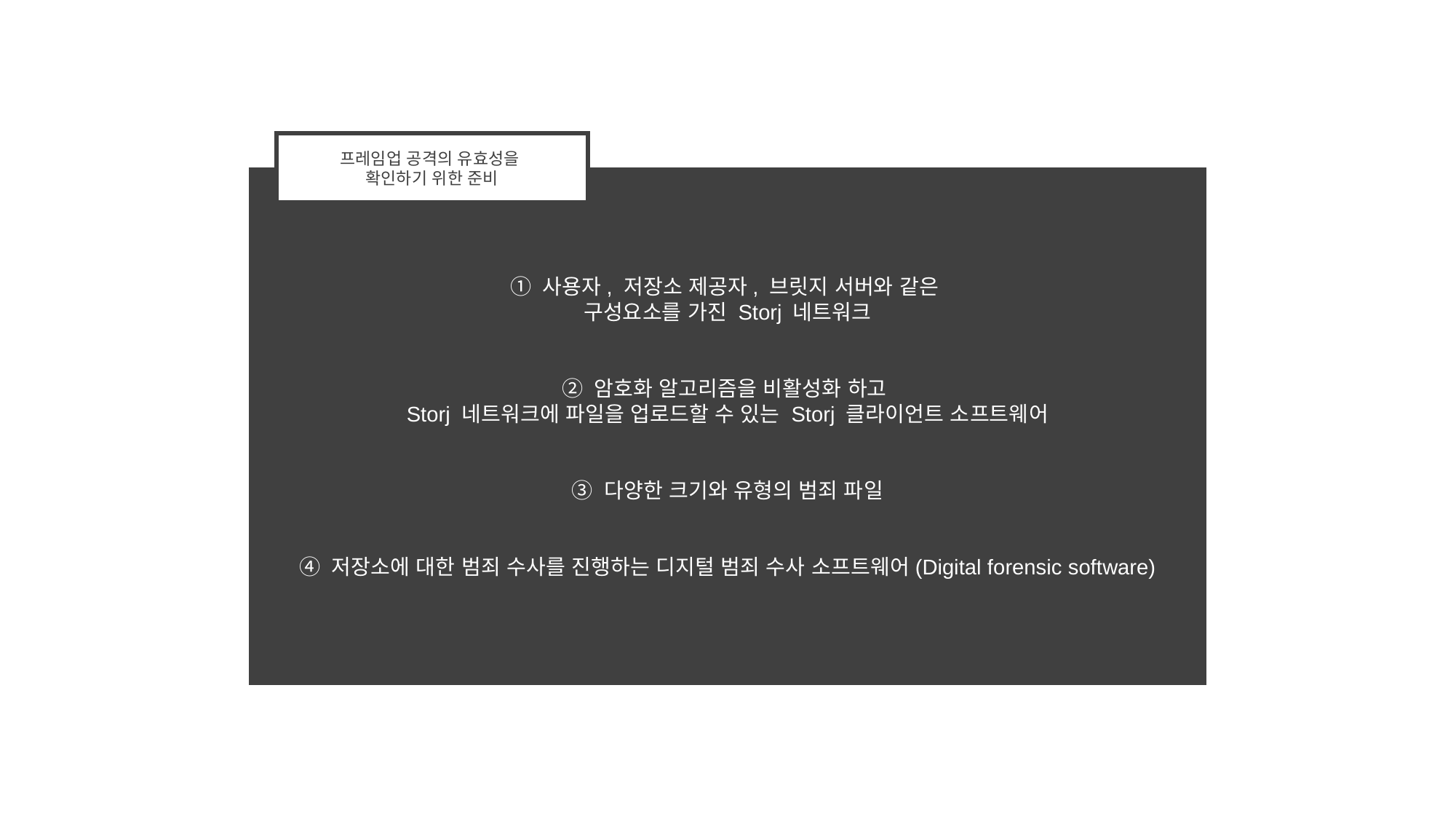

프레임업 공격의 유효성을
확인하기 위한 준비
① 사용자, 저장소 제공자, 브릿지 서버와 같은
구성요소를 가진 Storj 네트워크

② 암호화 알고리즘을 비활성화 하고
Storj 네트워크에 파일을 업로드할 수 있는 Storj 클라이언트 소프트웨어

③ 다양한 크기와 유형의 범죄 파일

④ 저장소에 대한 범죄 수사를 진행하는 디지털 범죄 수사 소프트웨어(Digital forensic software)